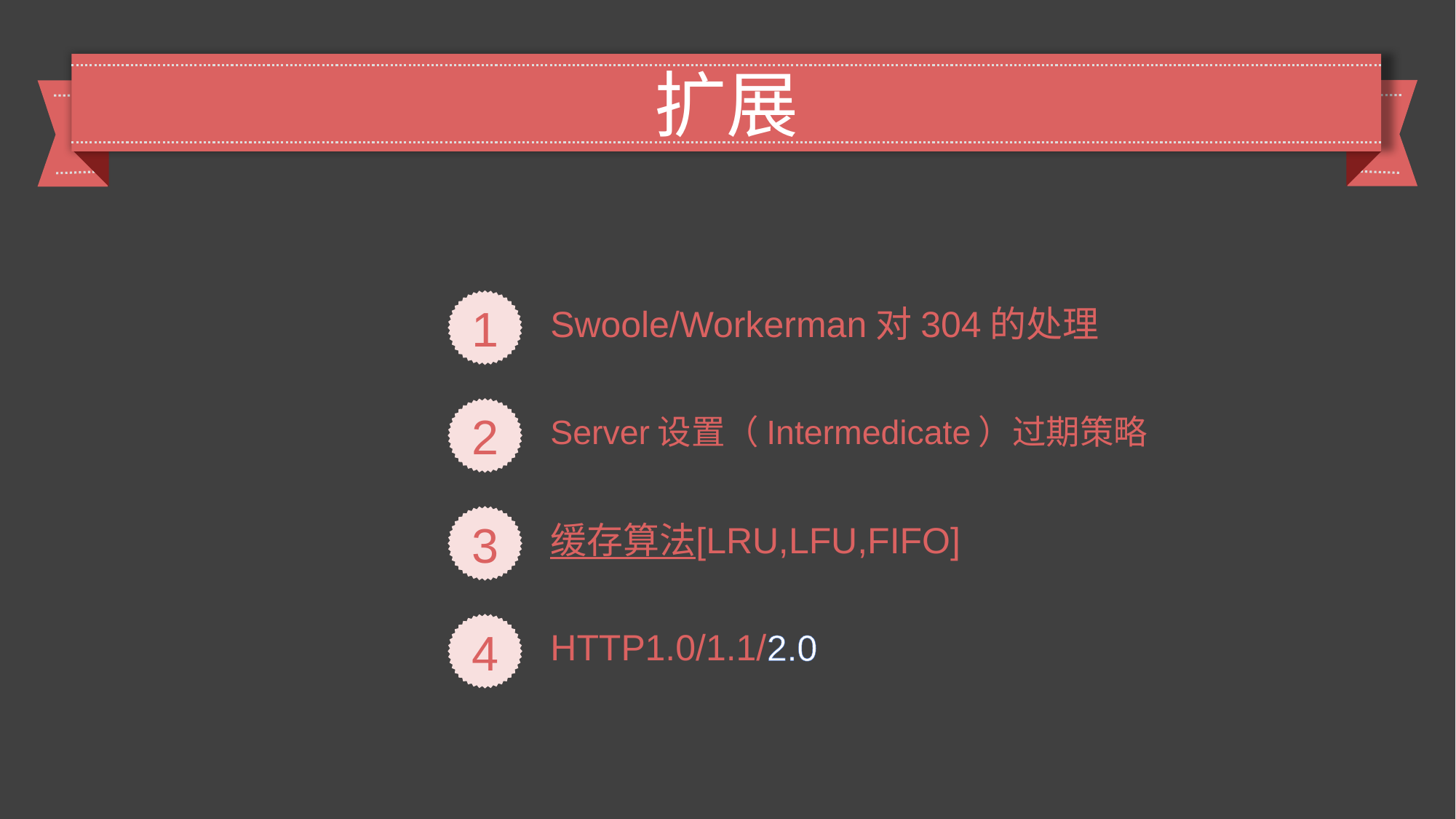

扩展

Swoole/Workerman对304的处理
1
Server设置（Intermedicate）过期策略
2
缓存算法[LRU,LFU,FIFO]
3
HTTP1.0/1.1/2.0
4